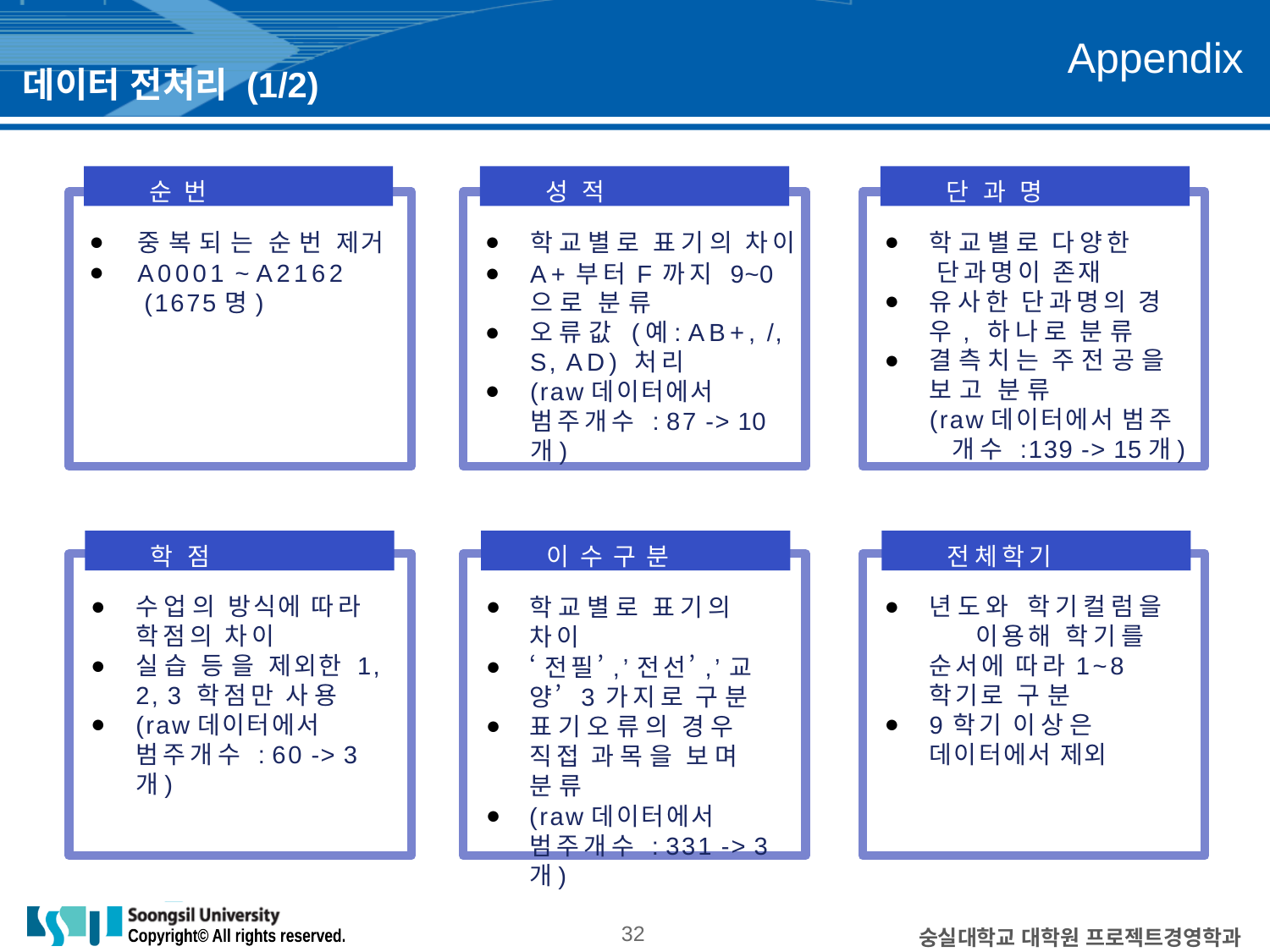

Appendix
데이터 전처리 (1/2)
순번
성 적
단 과 명

중복되는 순번 제거
A0001 ~ A2162
 (1675명)
학교별로 표기의 차이
A+부터F까지 9~0 으로 분류
오류값 (예: AB+, /, S, AD) 처리
(raw데이터에서 범주개수 : 87 -> 10개)
학교별로 다양한
 단과명이 존재
유사한 단과명의 경우, 하나로 분류
결측치는 주전공을 보고 분류
(raw데이터에서 범주
  개수 :139 -> 15개)
학 점
이수구분
전체학기

수업의 방식에 따라 학점의 차이
실습 등을 제외한 1, 2, 3 학점만 사용
(raw데이터에서 범주개수 : 60 -> 3개)
학교별로 표기의 차이
‘전필’,’전선’,’교양’ 3가지로 구분
표기오류의 경우 직접 과목을 보며 분류
(raw데이터에서 범주개수 : 331 -> 3개)
년도와 학기컬럼을	이용해 학기를 순서에 따라1~8학기로 구분
9학기 이상은 데이터에서 제외